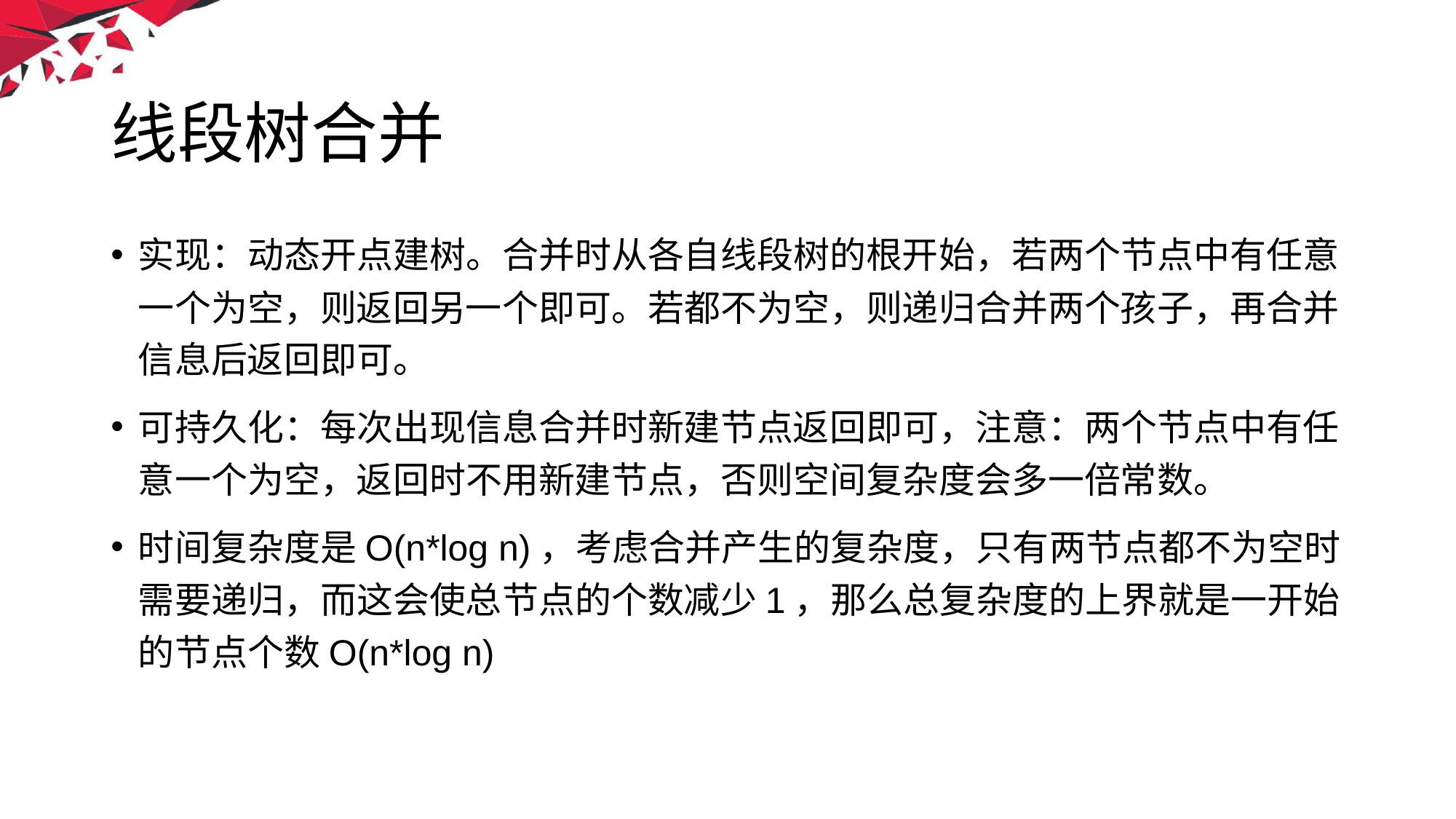

# 线段树合并
实现：动态开点建树。合并时从各自线段树的根开始，若两个节点中有任意一个为空，则返回另一个即可。若都不为空，则递归合并两个孩子，再合并信息后返回即可。
可持久化：每次出现信息合并时新建节点返回即可，注意：两个节点中有任意一个为空，返回时不用新建节点，否则空间复杂度会多一倍常数。
时间复杂度是O(n*log n)，考虑合并产生的复杂度，只有两节点都不为空时需要递归，而这会使总节点的个数减少1，那么总复杂度的上界就是一开始的节点个数O(n*log n)